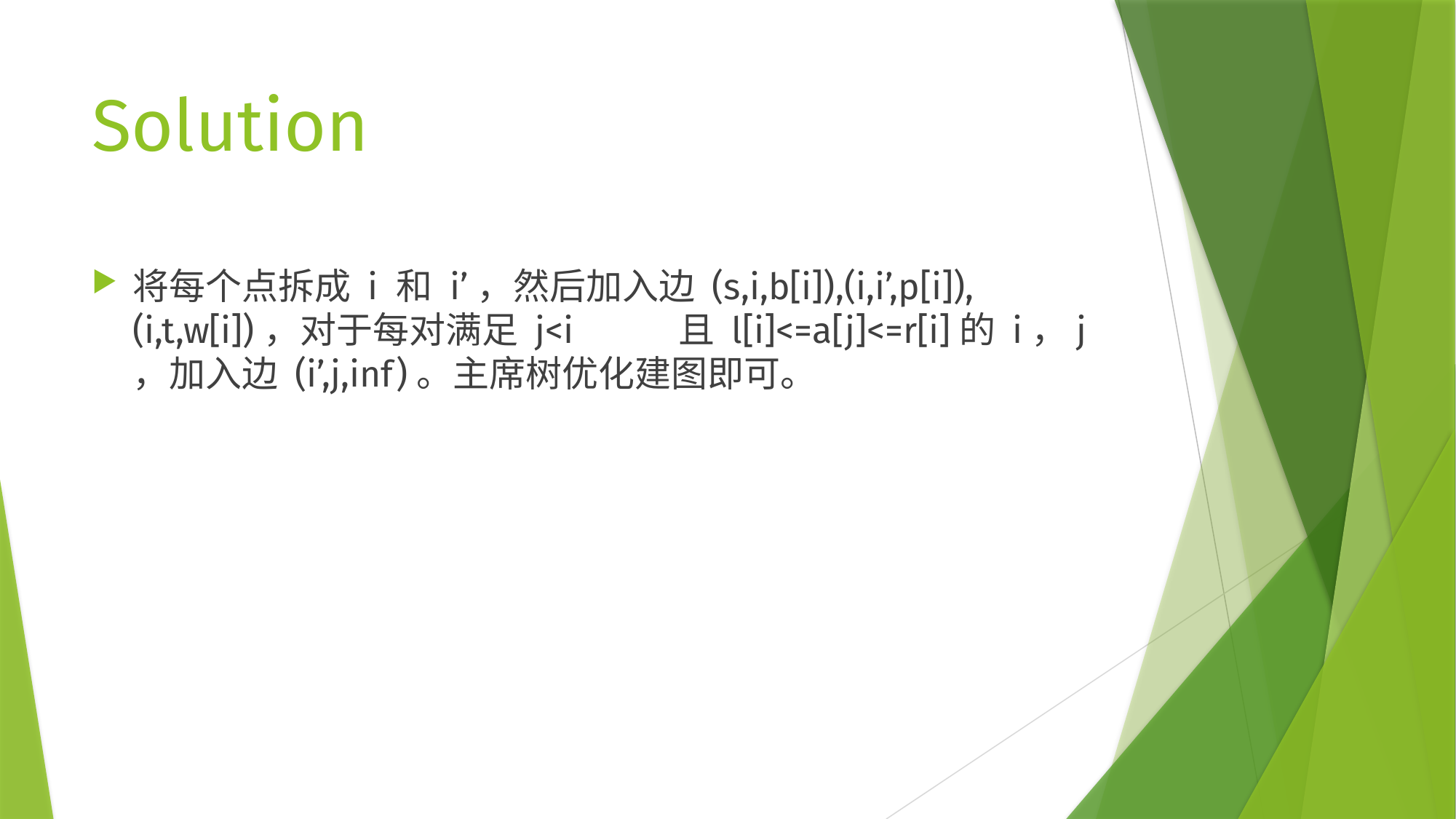

# Solution
将每个点拆成 i 和 i’，然后加入边 (s,i,b[i]),(i,i’,p[i]),(i,t,w[i])，对于每对满足 j<i 	且 l[i]<=a[j]<=r[i]的 i，j ，加入边 (i’,j,inf)。主席树优化建图即可。